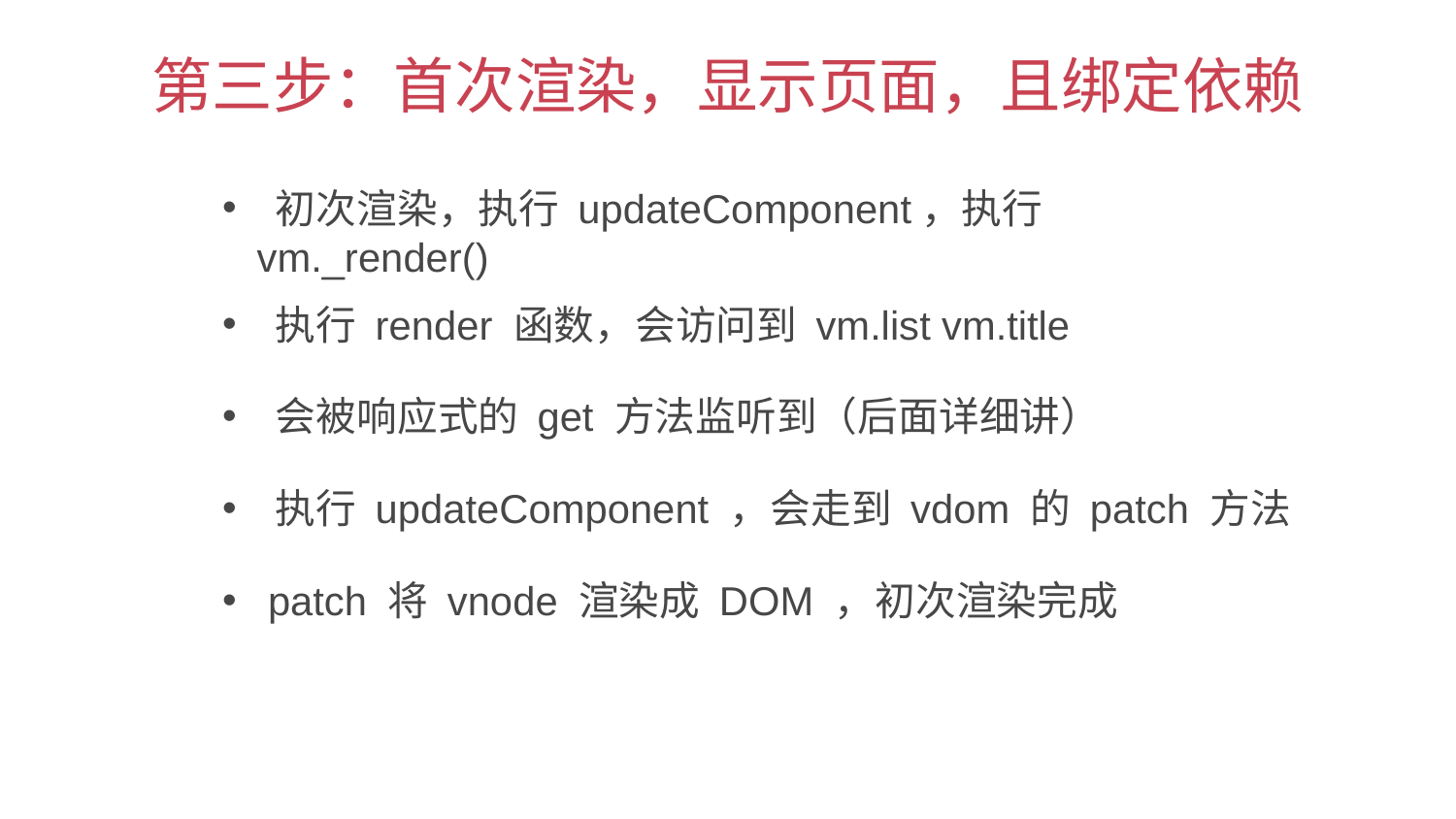

第三步：首次渲染，显示页面，且绑定依赖
 初次渲染，执行 updateComponent，执行 vm._render()
 执行 render 函数，会访问到 vm.list vm.title
 会被响应式的 get 方法监听到（后面详细讲）
 执行 updateComponent ，会走到 vdom 的 patch 方法
 patch 将 vnode 渲染成 DOM ，初次渲染完成